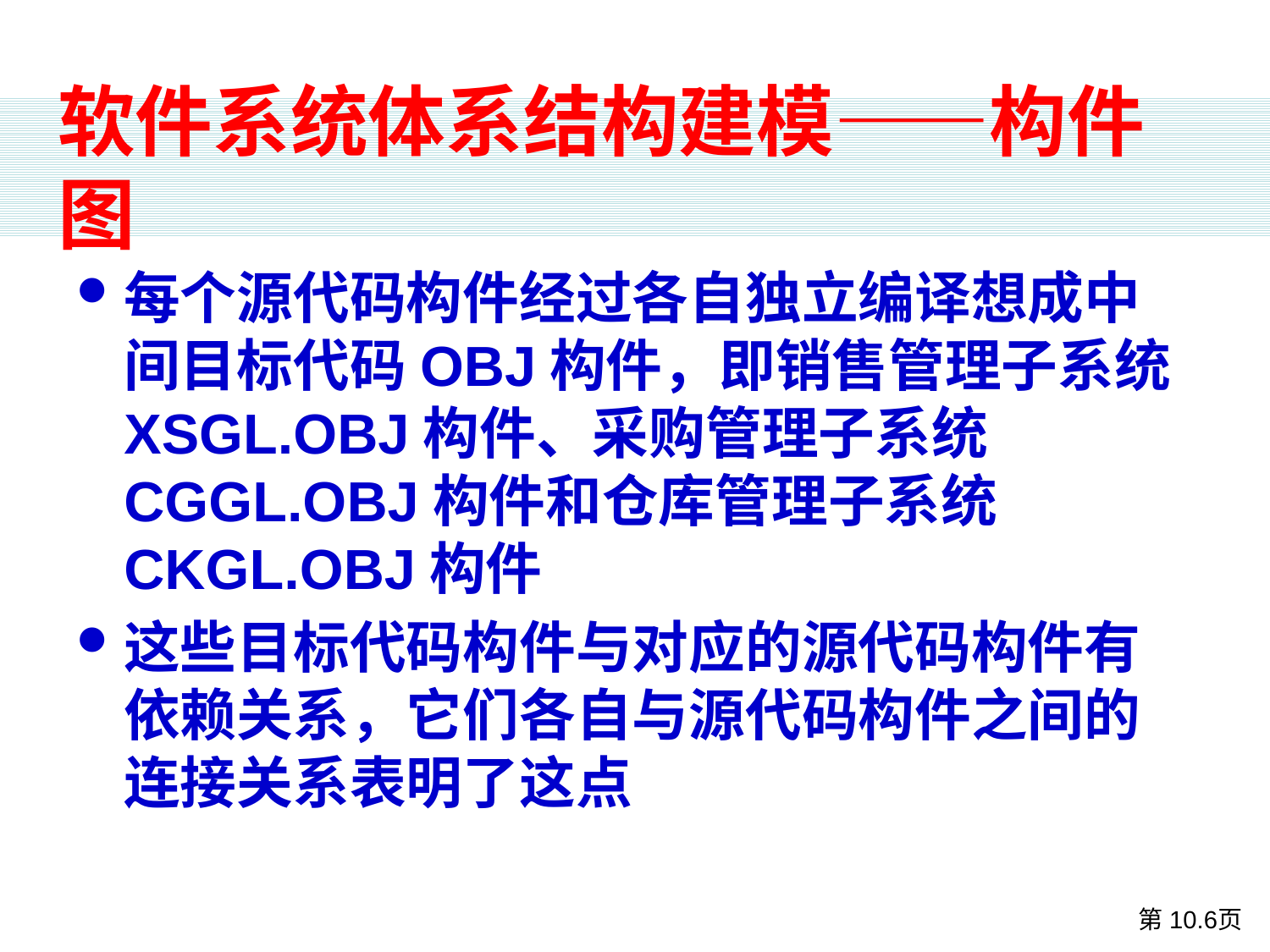

# 软件系统体系结构建模——构件图
每个源代码构件经过各自独立编译想成中间目标代码OBJ构件，即销售管理子系统XSGL.OBJ构件、采购管理子系统CGGL.OBJ构件和仓库管理子系统CKGL.OBJ构件
这些目标代码构件与对应的源代码构件有依赖关系，它们各自与源代码构件之间的连接关系表明了这点
第10.6页